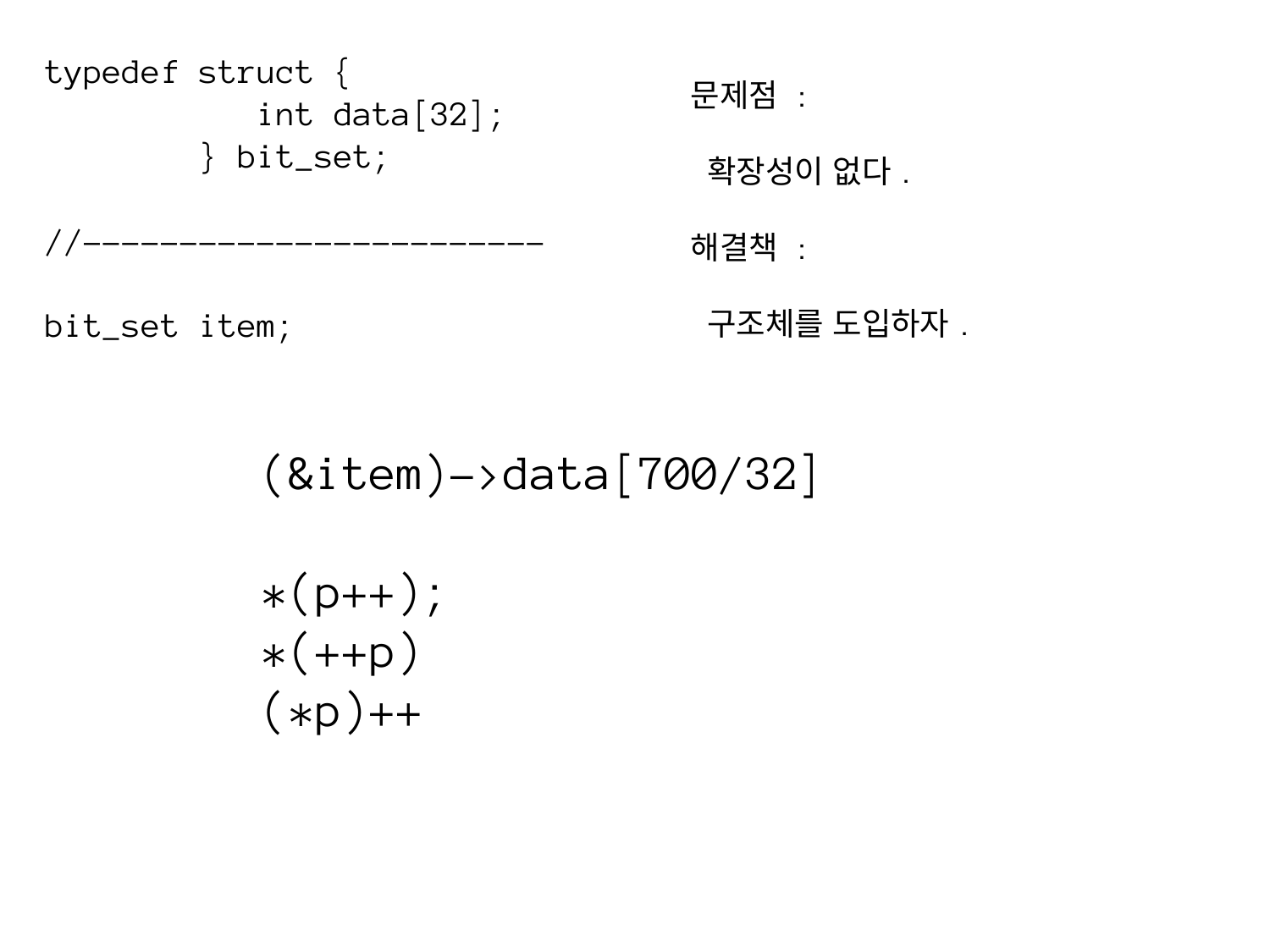

typedef struct {
           int data[32];
        } bit_set;

//------------------------

bit_set item;

문제점 :

 확장성이 없다.

해결책 :

 구조체를 도입하자.

(&item)->data[700/32]

*(p++);
*(++p)
(*p)++